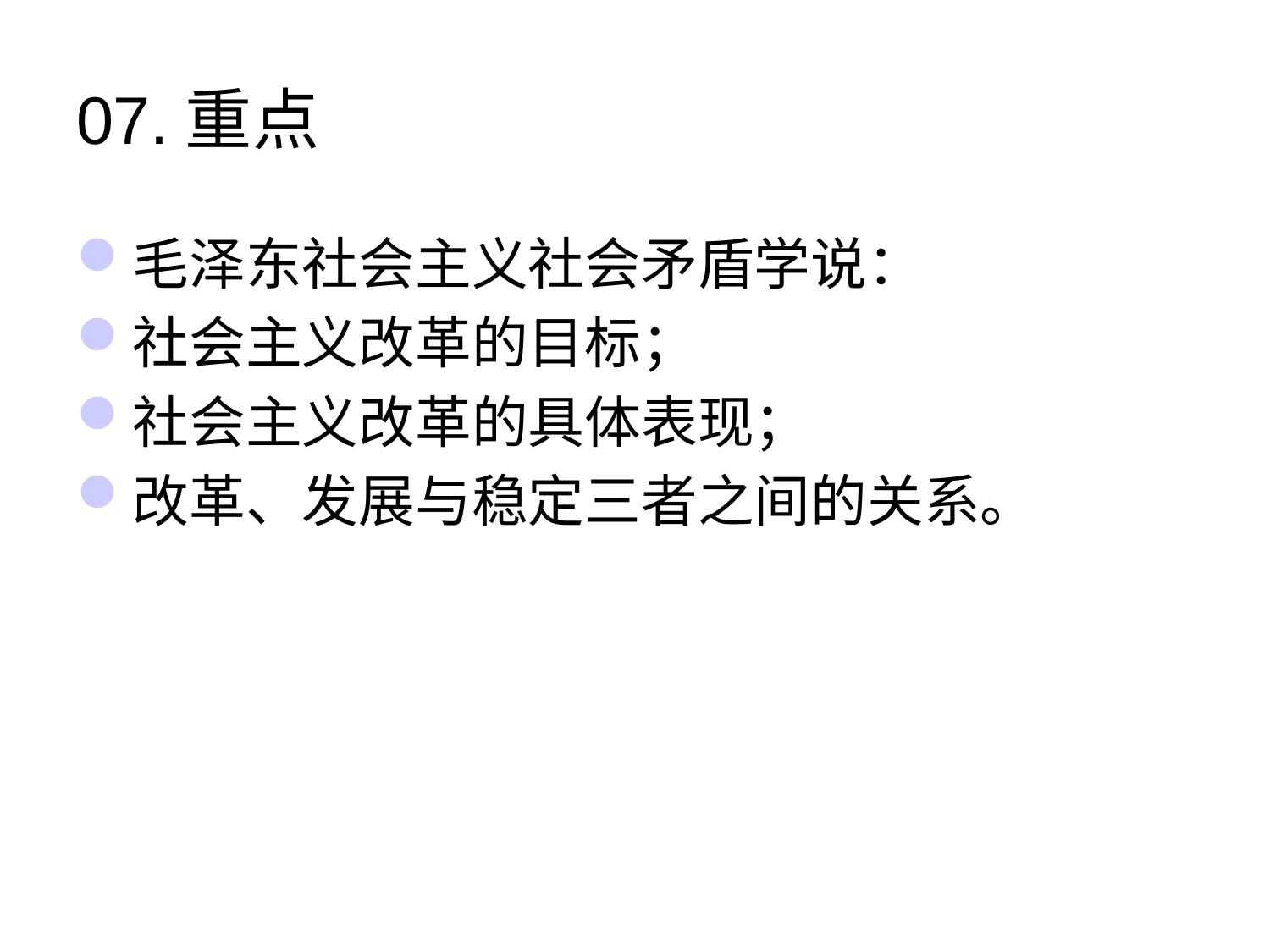

# 07.重点
毛泽东社会主义社会矛盾学说：
社会主义改革的目标；
社会主义改革的具体表现；
改革、发展与稳定三者之间的关系。